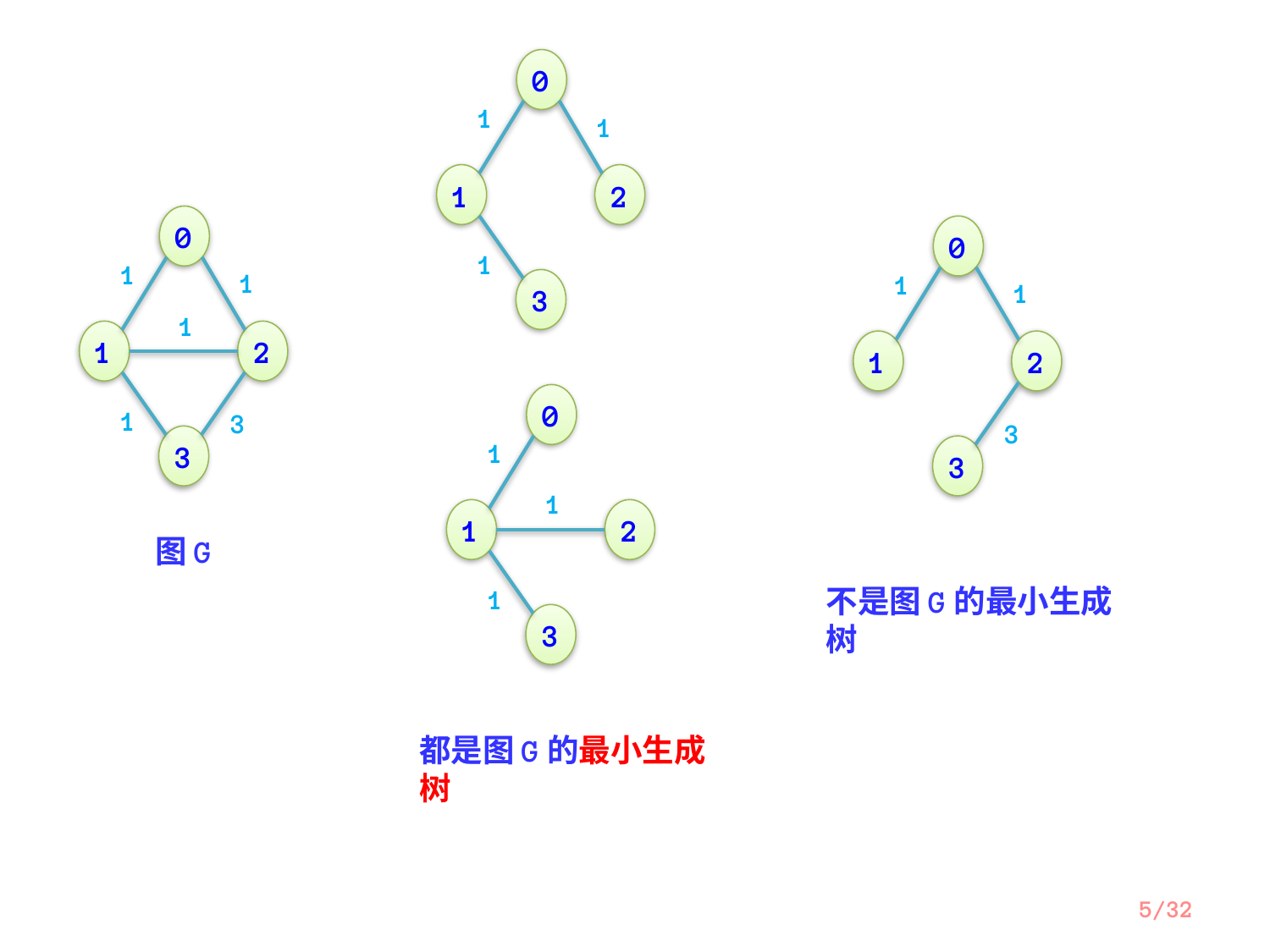

0
1
1
1
2
1
3
0
1
1
1
1
2
1
3
3
0
1
1
1
2
3
3
0
1
1
1
2
1
3
图G
不是图G的最小生成树
都是图G的最小生成树
5/32